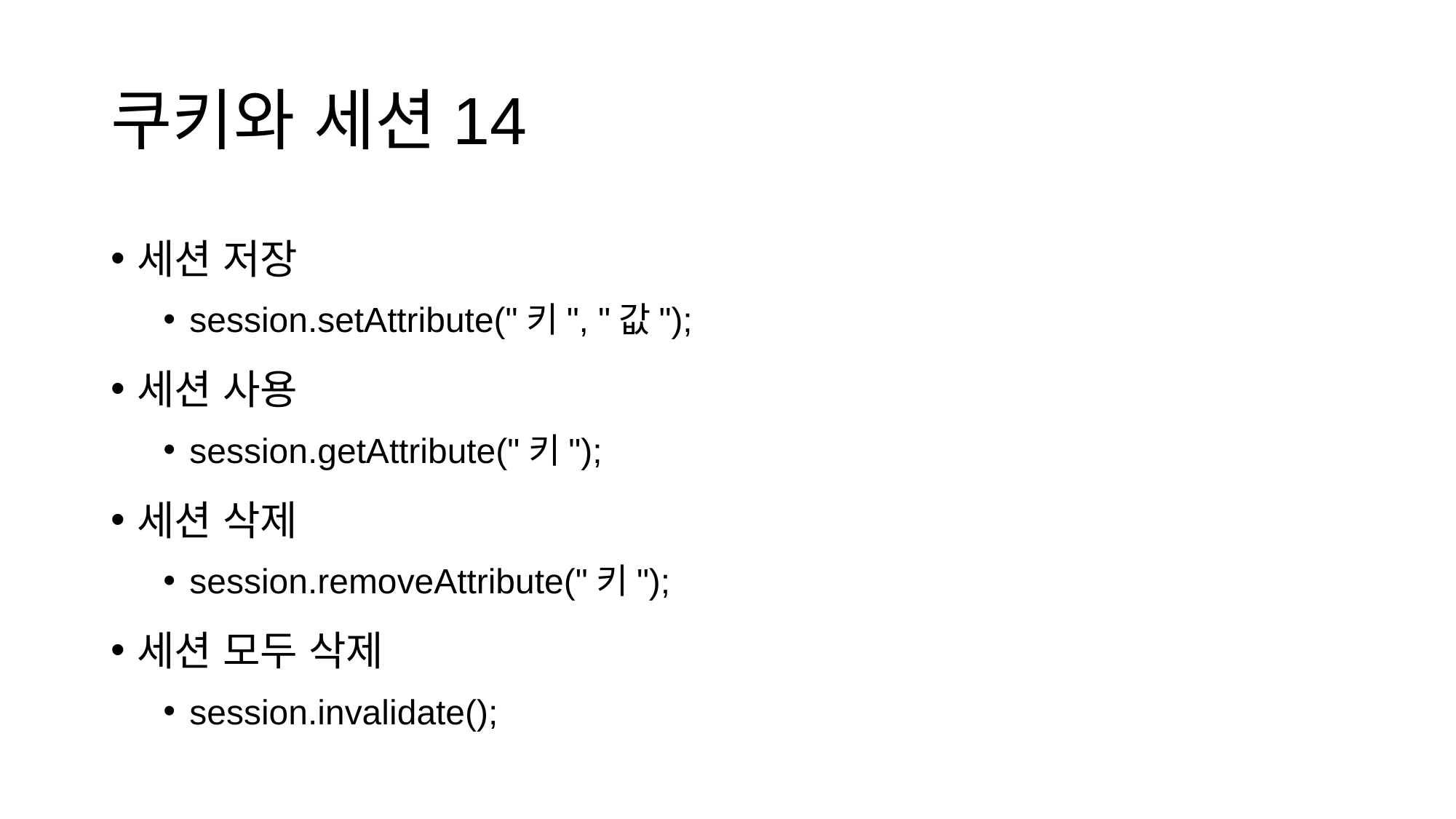

# 쿠키와 세션14
세션 저장
session.setAttribute("키", "값");
세션 사용
session.getAttribute("키");
세션 삭제
session.removeAttribute("키");
세션 모두 삭제
session.invalidate();